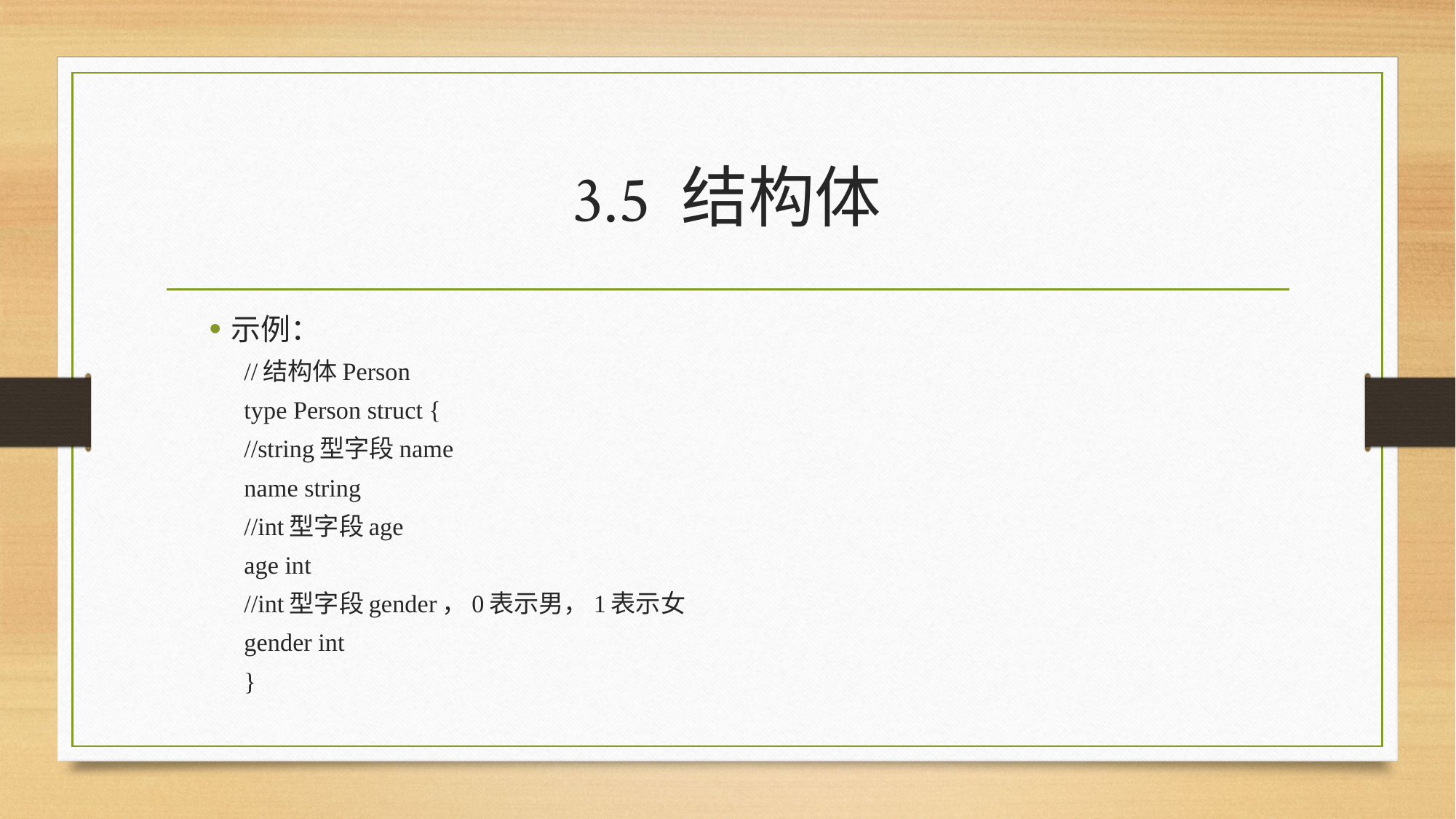

# 3.5 结构体
示例：
//结构体Person
type Person struct {
//string型字段name
	name string
	//int型字段age
	age int
	//int型字段gender，0表示男，1表示女
	gender int
}